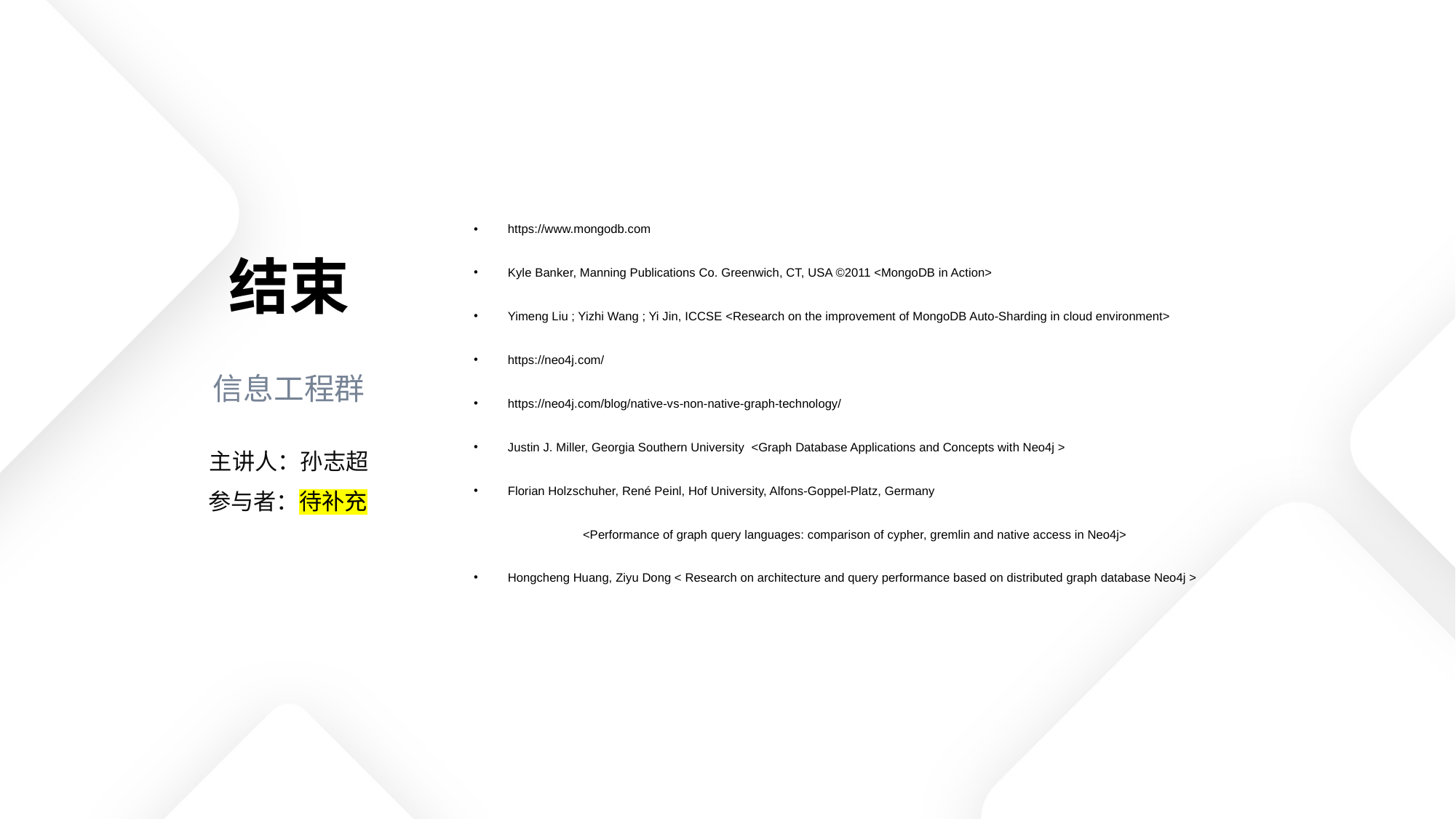

https://www.mongodb.com
Kyle Banker, Manning Publications Co. Greenwich, CT, USA ©2011 <MongoDB in Action>
Yimeng Liu ; Yizhi Wang ; Yi Jin, ICCSE <Research on the improvement of MongoDB Auto-Sharding in cloud environment>
https://neo4j.com/
https://neo4j.com/blog/native-vs-non-native-graph-technology/
Justin J. Miller, Georgia Southern University  <Graph Database Applications and Concepts with Neo4j >
Florian Holzschuher, René Peinl, Hof University, Alfons-Goppel-Platz, Germany
	<Performance of graph query languages: comparison of cypher, gremlin and native access in Neo4j>
Hongcheng Huang, Ziyu Dong < Research on architecture and query performance based on distributed graph database Neo4j >
# 结束
信息工程群
主讲人：孙志超
参与者：待补充